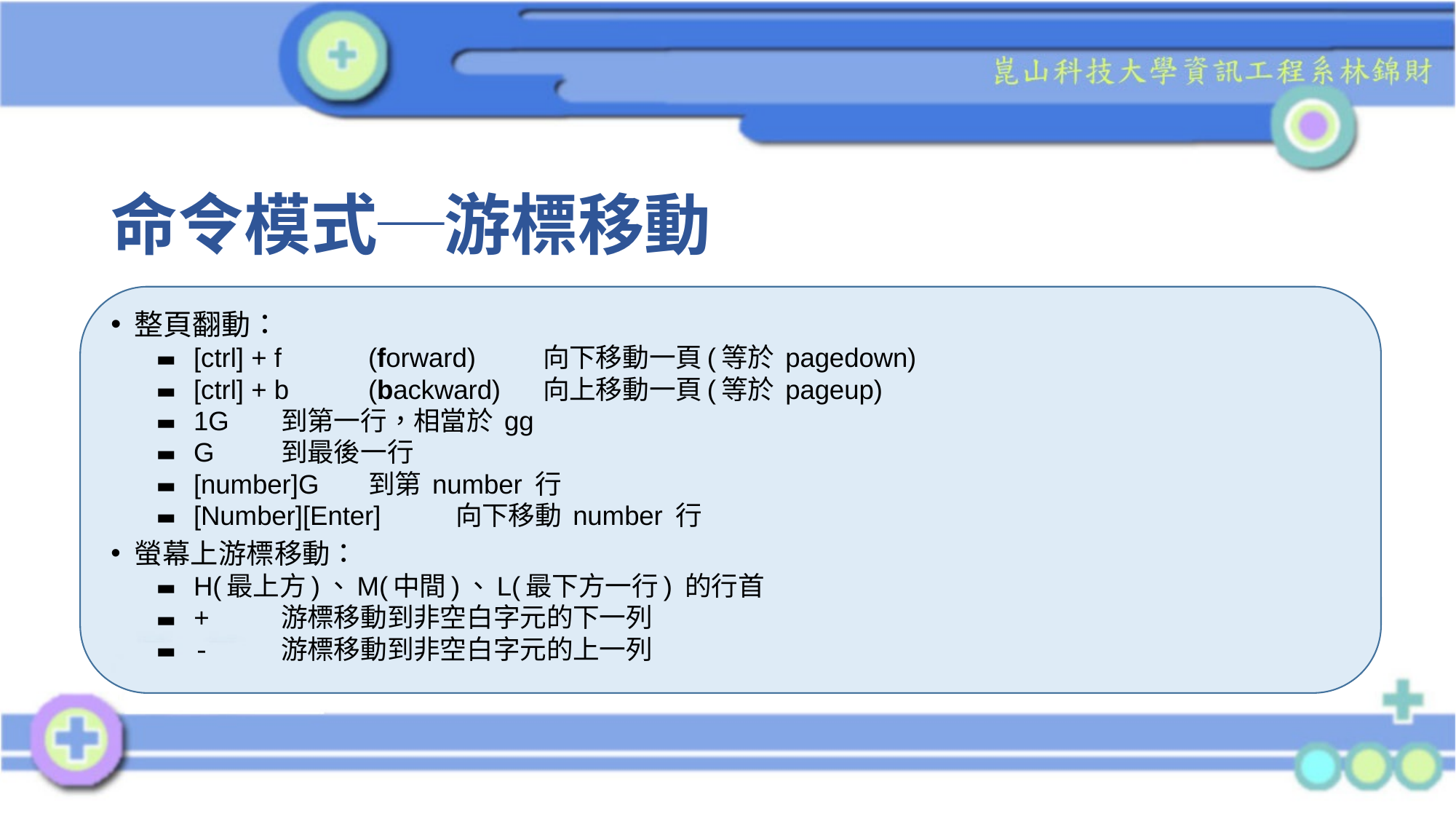

# 命令模式─游標移動

整頁翻動：
[ctrl] + f 		(forward)	向下移動一頁(等於 pagedown)
[ctrl] + b 		(backward)	向上移動一頁(等於 pageup)
1G		到第一行，相當於 gg
G		到最後一行
[number]G	到第 number 行
[Number][Enter]	向下移動 number 行
螢幕上游標移動：
H(最上方)、M(中間)、L(最下方一行) 的行首
+	游標移動到非空白字元的下一列
-	游標移動到非空白字元的上一列